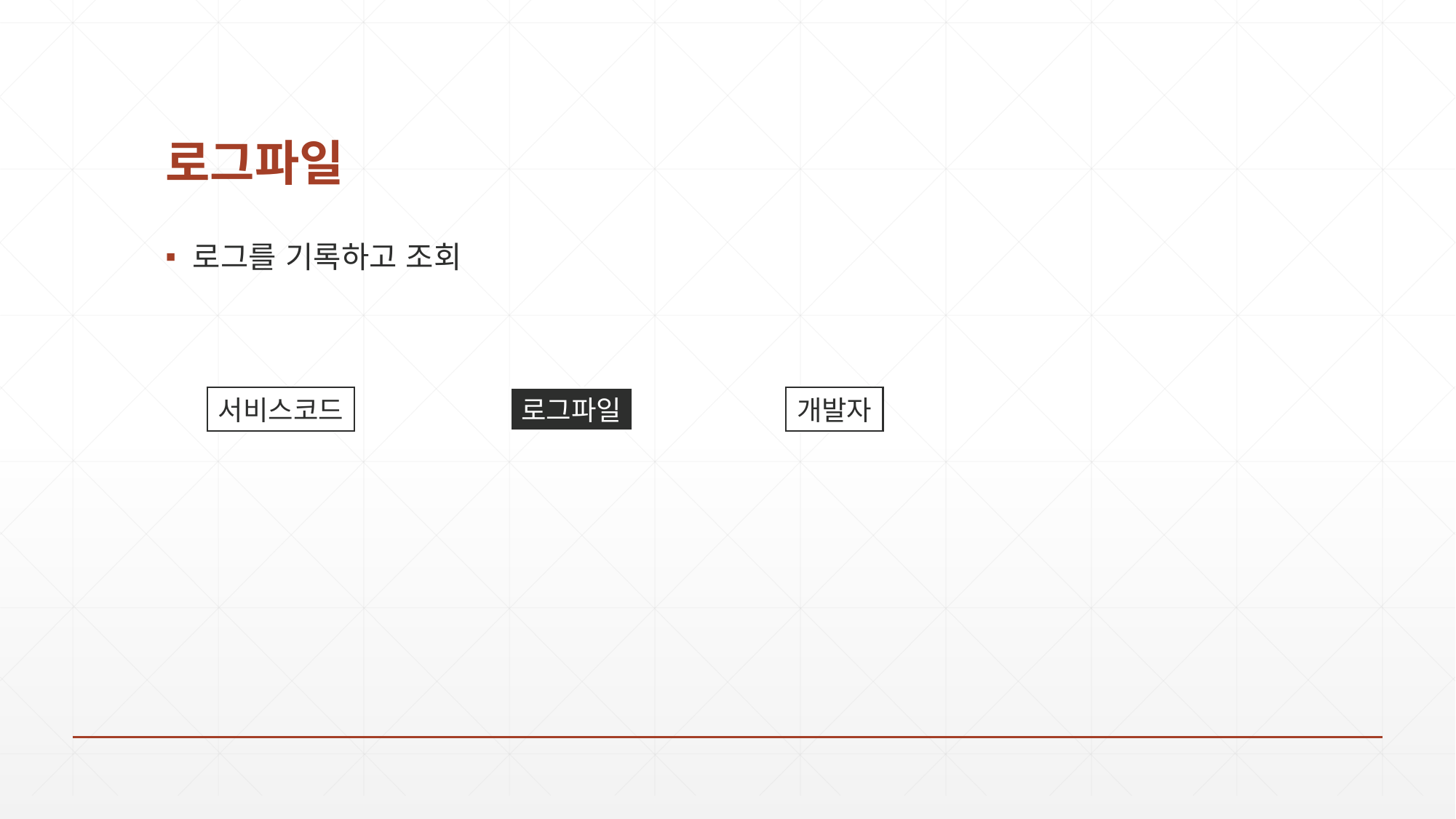

# 로그파일
로그를 기록하고 조회
서비스코드
로그파일
개발자